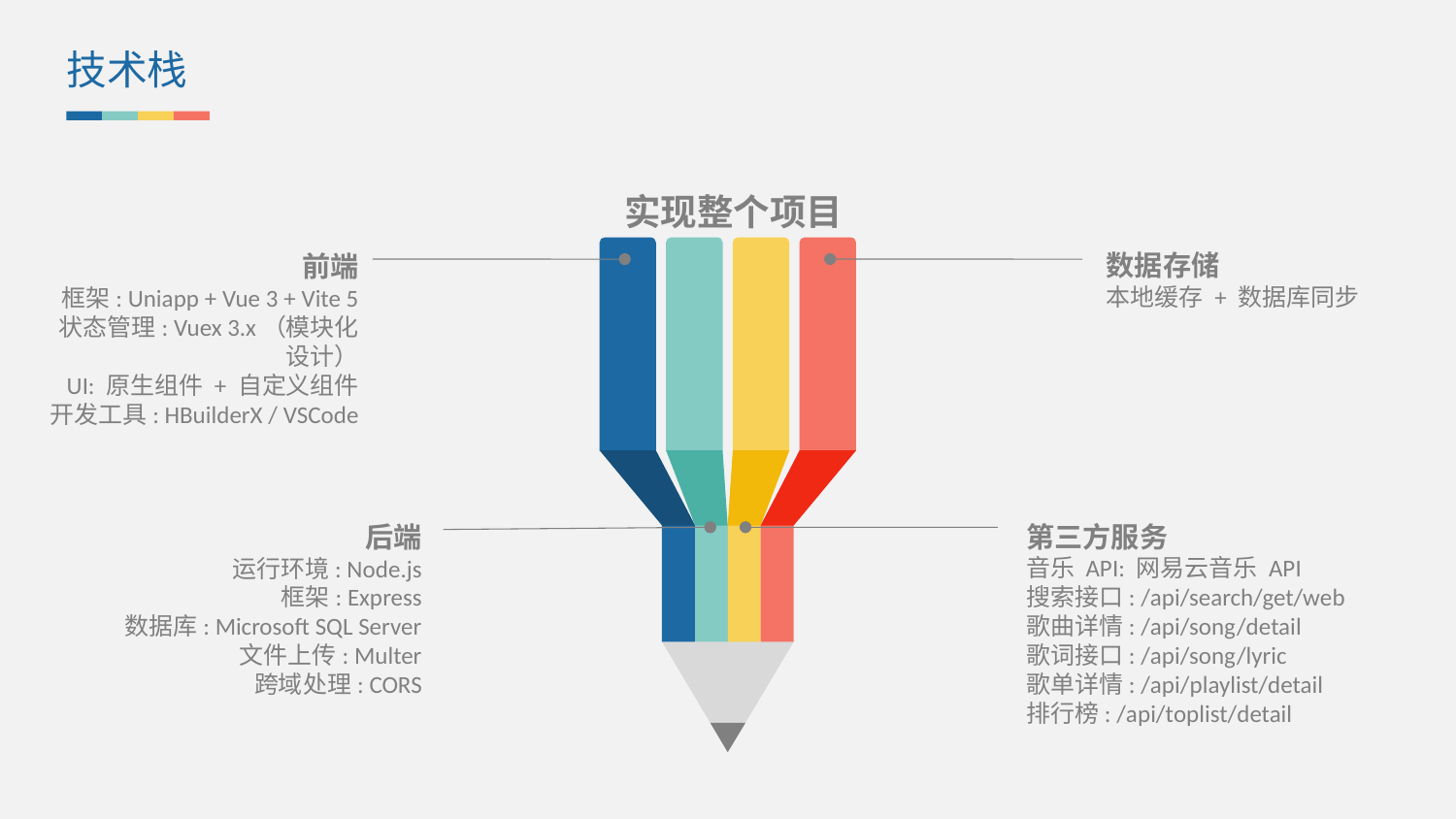

技术栈

实现整个项目

数据存储
本地缓存 + 数据库同步
前端
框架: Uniapp + Vue 3 + Vite 5
状态管理: Vuex 3.x（模块化设计）
UI: 原生组件 + 自定义组件
开发工具: HBuilderX / VSCode

后端
运行环境: Node.js
框架: Express
数据库: Microsoft SQL Server
文件上传: Multer
跨域处理: CORS
第三方服务
音乐 API: 网易云音乐 API
搜索接口: /api/search/get/web
歌曲详情: /api/song/detail
歌词接口: /api/song/lyric
歌单详情: /api/playlist/detail
排行榜: /api/toplist/detail